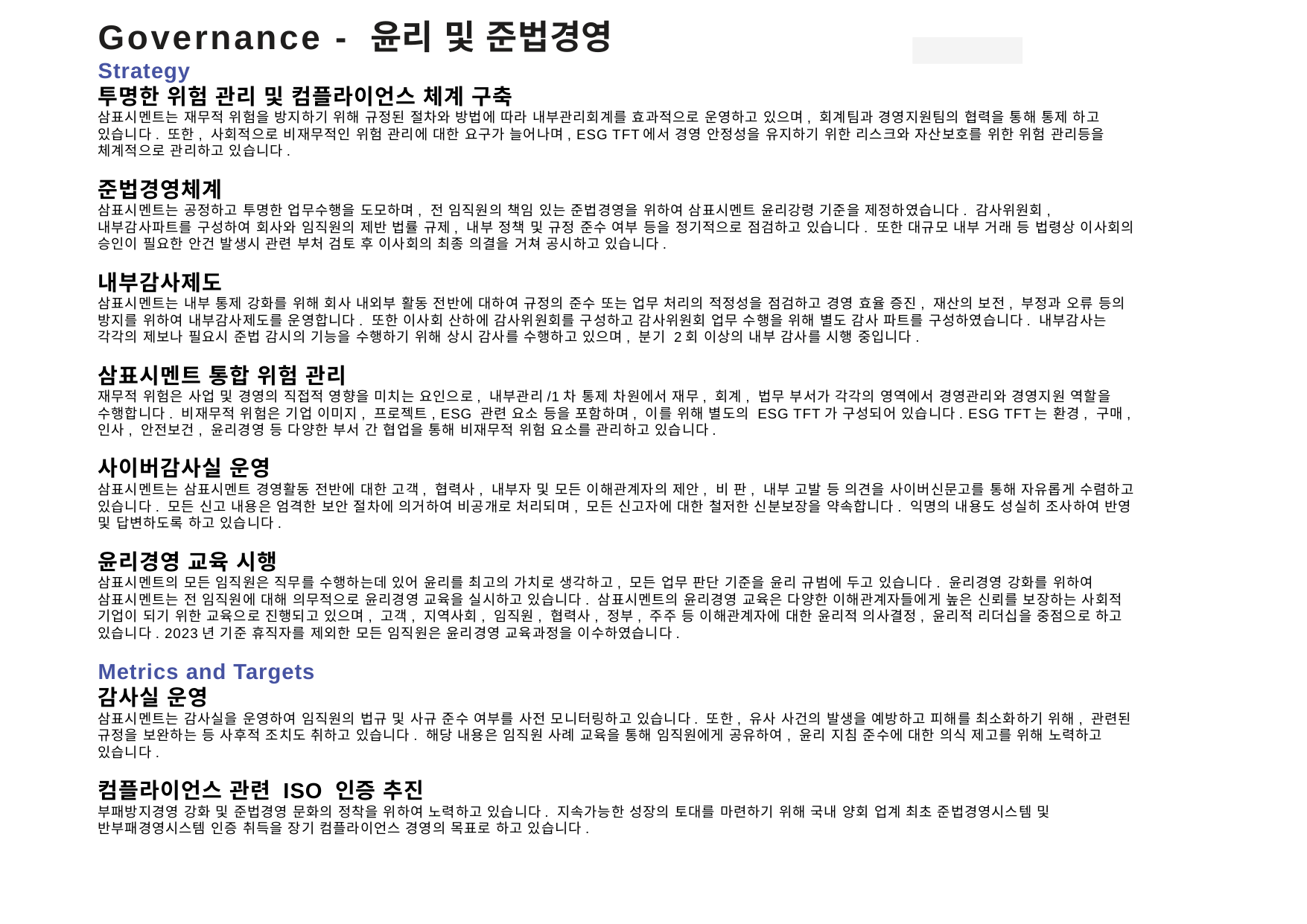

# Governance - 윤리 및 준법경영 Strategy 투명한 위험 관리 및 컴플라이언스 체계 구축 삼표시멘트는 재무적 위험을 방지하기 위해 규정된 절차와 방법에 따라 내부관리회계를 효과적으로 운영하고 있으며, 회계팀과 경영지원팀의 협력을 통해 통제 하고 있습니다. 또한, 사회적으로 비재무적인 위험 관리에 대한 요구가 늘어나며, ESG TFT에서 경영 안정성을 유지하기 위한 리스크와 자산보호를 위한 위험 관리등을 체계적으로 관리하고 있습니다. 준법경영체계 삼표시멘트는 공정하고 투명한 업무수행을 도모하며, 전 임직원의 책임 있는 준법경영을 위하여 삼표시멘트 윤리강령 기준을 제정하였습니다. 감사위원회, 내부감사파트를 구성하여 회사와 임직원의 제반 법률 규제, 내부 정책 및 규정 준수 여부 등을 정기적으로 점검하고 있습니다. 또한 대규모 내부 거래 등 법령상 이사회의 승인이 필요한 안건 발생시 관련 부처 검토 후 이사회의 최종 의결을 거쳐 공시하고 있습니다. 내부감사제도 삼표시멘트는 내부 통제 강화를 위해 회사 내외부 활동 전반에 대하여 규정의 준수 또는 업무 처리의 적정성을 점검하고 경영 효율 증진, 재산의 보전, 부정과 오류 등의 방지를 위하여 내부감사제도를 운영합니다. 또한 이사회 산하에 감사위원회를 구성하고 감사위원회 업무 수행을 위해 별도 감사 파트를 구성하였습니다. 내부감사는 각각의 제보나 필요시 준법 감시의 기능을 수행하기 위해 상시 감사를 수행하고 있으며, 분기 2회 이상의 내부 감사를 시행 중입니다. 삼표시멘트 통합 위험 관리
재무적 위험은 사업 및 경영의 직접적 영향을 미치는 요인으로, 내부관리/1차 통제 차원에서 재무, 회계, 법무 부서가 각각의 영역에서 경영관리와 경영지원 역할을 수행합니다. 비재무적 위험은 기업 이미지, 프로젝트, ESG 관련 요소 등을 포함하며, 이를 위해 별도의 ESG TFT가 구성되어 있습니다. ESG TFT는 환경, 구매, 인사, 안전보건, 윤리경영 등 다양한 부서 간 협업을 통해 비재무적 위험 요소를 관리하고 있습니다.
사이버감사실 운영
삼표시멘트는 삼표시멘트 경영활동 전반에 대한 고객, 협력사, 내부자 및 모든 이해관계자의 제안, 비 판, 내부 고발 등 의견을 사이버신문고를 통해 자유롭게 수렴하고 있습니다. 모든 신고 내용은 엄격한 보안 절차에 의거하여 비공개로 처리되며, 모든 신고자에 대한 철저한 신분보장을 약속합니다. 익명의 내용도 성실히 조사하여 반영 및 답변하도록 하고 있습니다.
윤리경영 교육 시행
삼표시멘트의 모든 임직원은 직무를 수행하는데 있어 윤리를 최고의 가치로 생각하고, 모든 업무 판단 기준을 윤리 규범에 두고 있습니다. 윤리경영 강화를 위하여 삼표시멘트는 전 임직원에 대해 의무적으로 윤리경영 교육을 실시하고 있습니다. 삼표시멘트의 윤리경영 교육은 다양한 이해관계자들에게 높은 신뢰를 보장하는 사회적 기업이 되기 위한 교육으로 진행되고 있으며, 고객, 지역사회, 임직원, 협력사, 정부, 주주 등 이해관계자에 대한 윤리적 의사결정, 윤리적 리더십을 중점으로 하고 있습니다. 2023년 기준 휴직자를 제외한 모든 임직원은 윤리경영 교육과정을 이수하였습니다.
Metrics and Targets
감사실 운영
삼표시멘트는 감사실을 운영하여 임직원의 법규 및 사규 준수 여부를 사전 모니터링하고 있습니다. 또한, 유사 사건의 발생을 예방하고 피해를 최소화하기 위해, 관련된 규정을 보완하는 등 사후적 조치도 취하고 있습니다. 해당 내용은 임직원 사례 교육을 통해 임직원에게 공유하여, 윤리 지침 준수에 대한 의식 제고를 위해 노력하고 있습니다.
컴플라이언스 관련 ISO 인증 추진
부패방지경영 강화 및 준법경영 문화의 정착을 위하여 노력하고 있습니다. 지속가능한 성장의 토대를 마련하기 위해 국내 양회 업계 최초 준법경영시스템 및 반부패경영시스템 인증 취득을 장기 컴플라이언스 경영의 목표로 하고 있습니다.